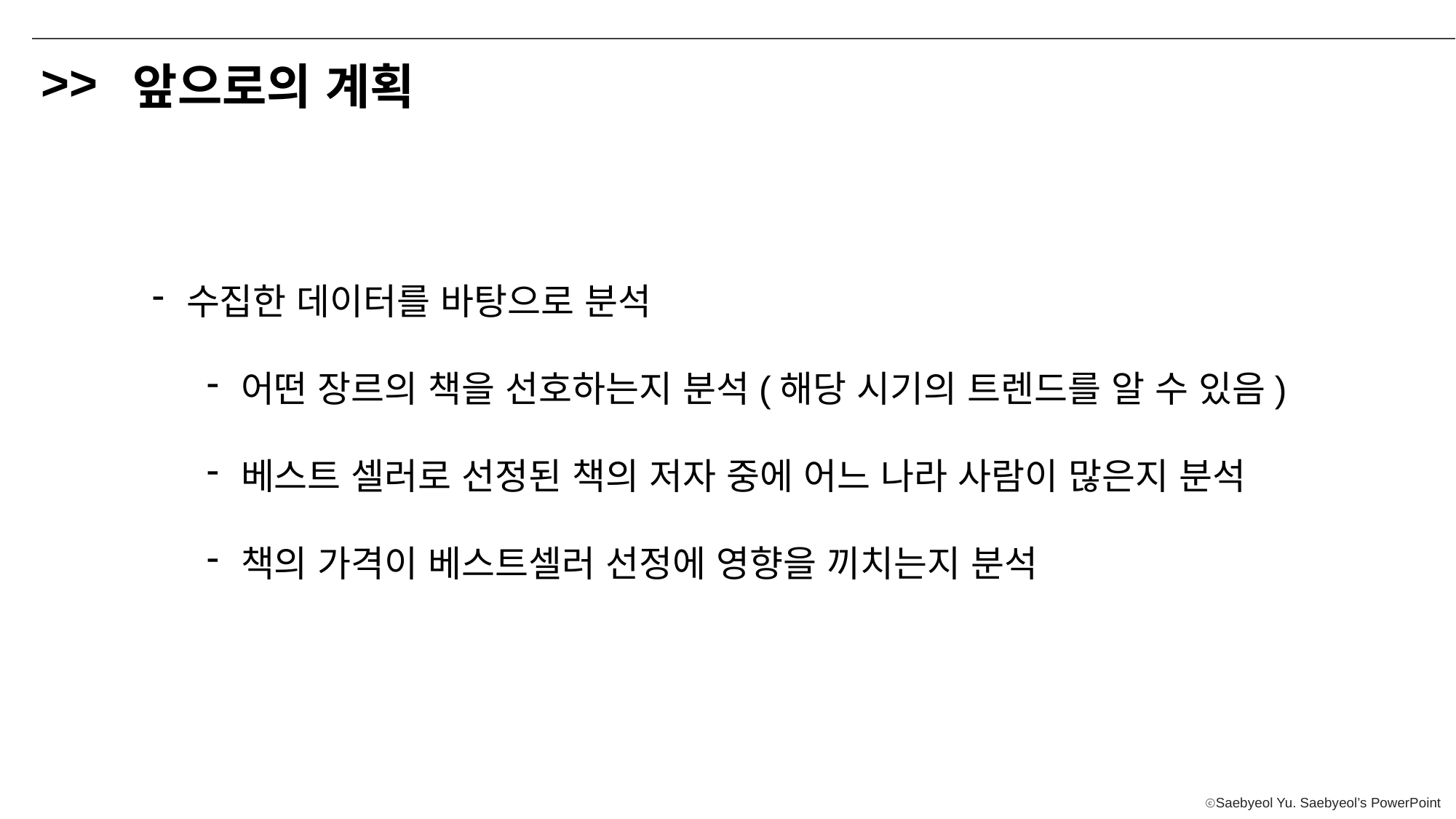

>>
앞으로의 계획
수집한 데이터를 바탕으로 분석
어떤 장르의 책을 선호하는지 분석(해당 시기의 트렌드를 알 수 있음)
베스트 셀러로 선정된 책의 저자 중에 어느 나라 사람이 많은지 분석
책의 가격이 베스트셀러 선정에 영향을 끼치는지 분석